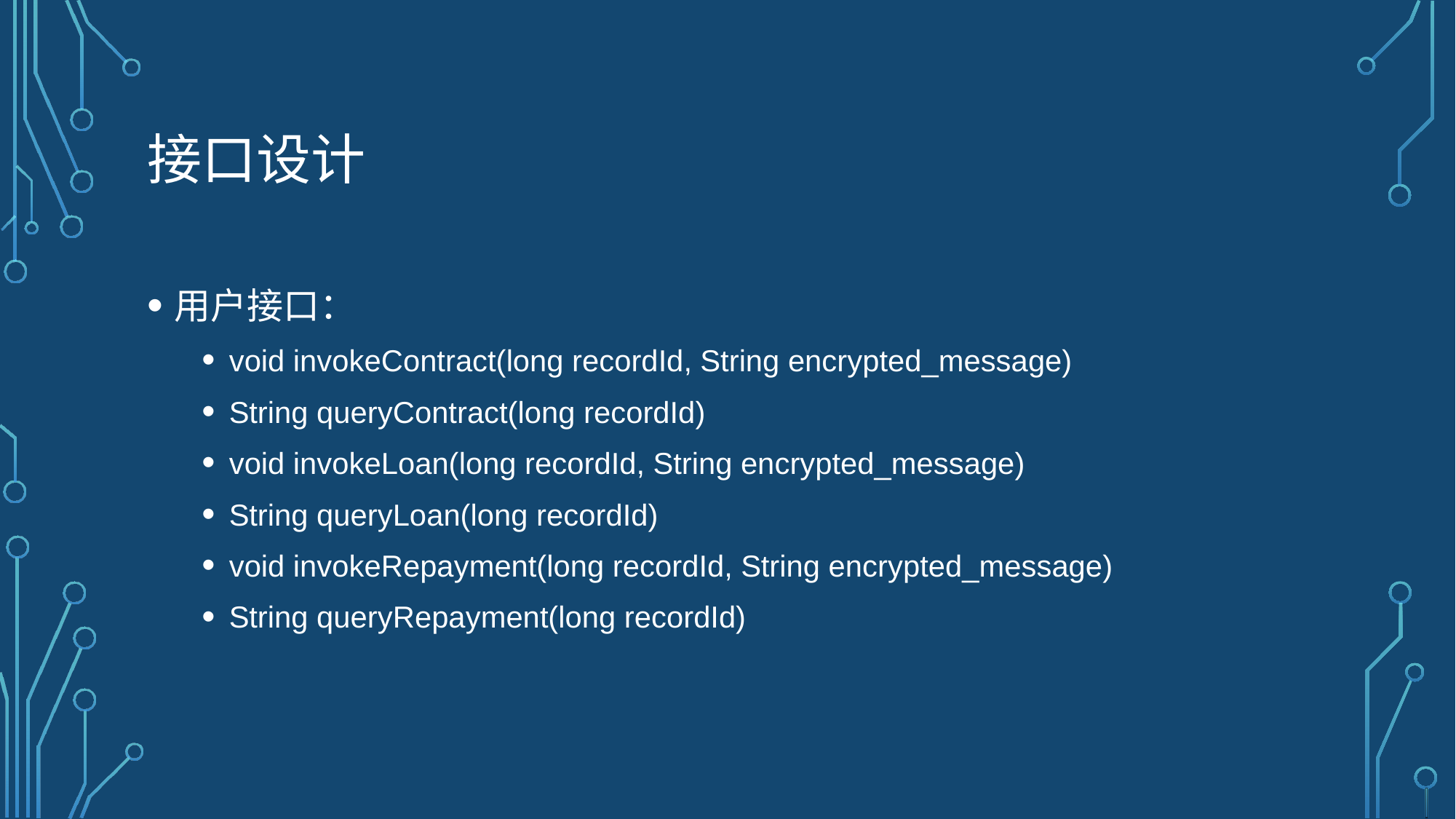

# 接口设计
用户接口：
void invokeContract(long recordId, String encrypted_message)
String queryContract(long recordId)
void invokeLoan(long recordId, String encrypted_message)
String queryLoan(long recordId)
void invokeRepayment(long recordId, String encrypted_message)
String queryRepayment(long recordId)